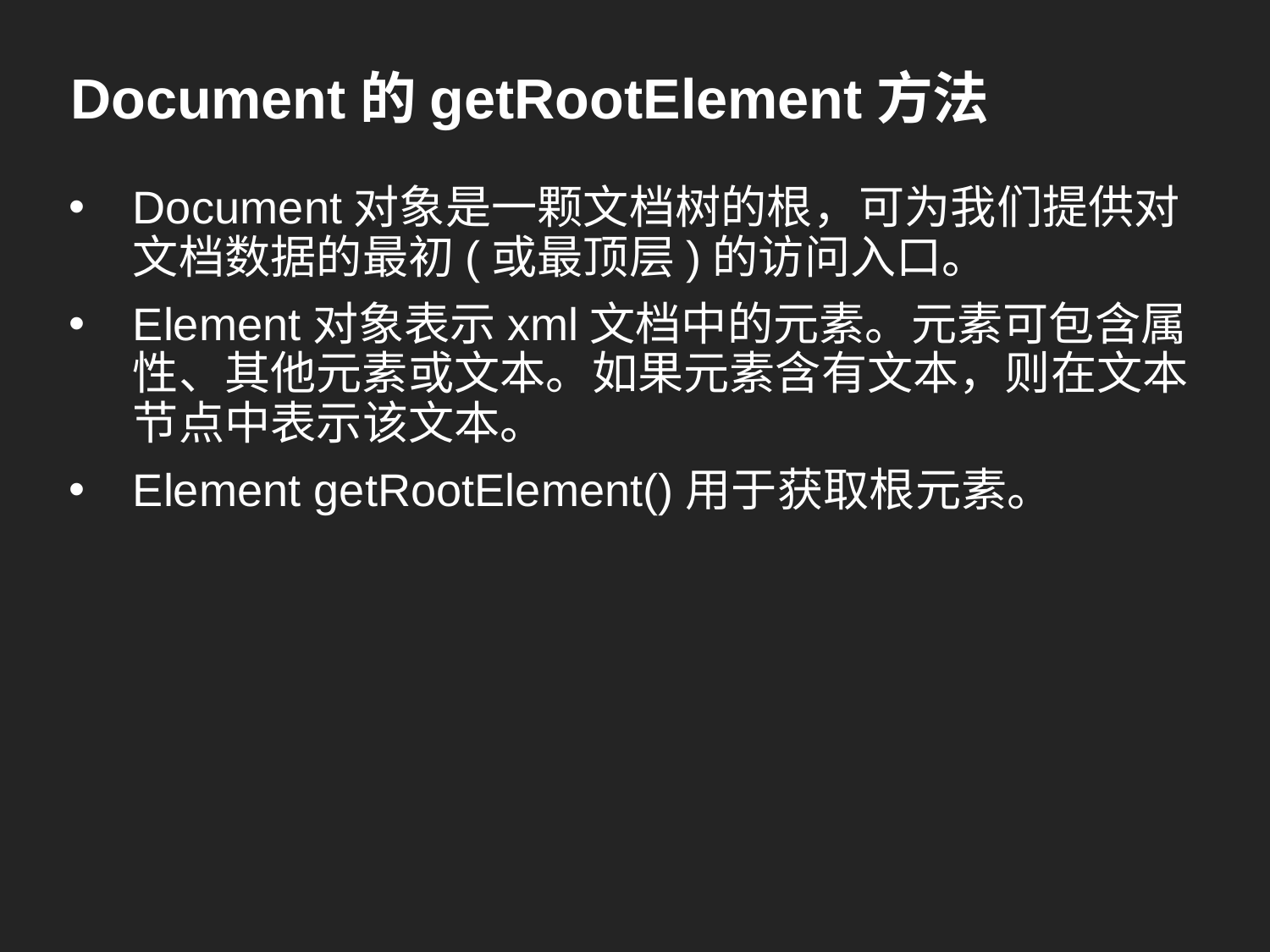

# Document的getRootElement方法
Document对象是一颗文档树的根，可为我们提供对文档数据的最初(或最顶层)的访问入口。
Element对象表示xml文档中的元素。元素可包含属性、其他元素或文本。如果元素含有文本，则在文本节点中表示该文本。
Element getRootElement()用于获取根元素。